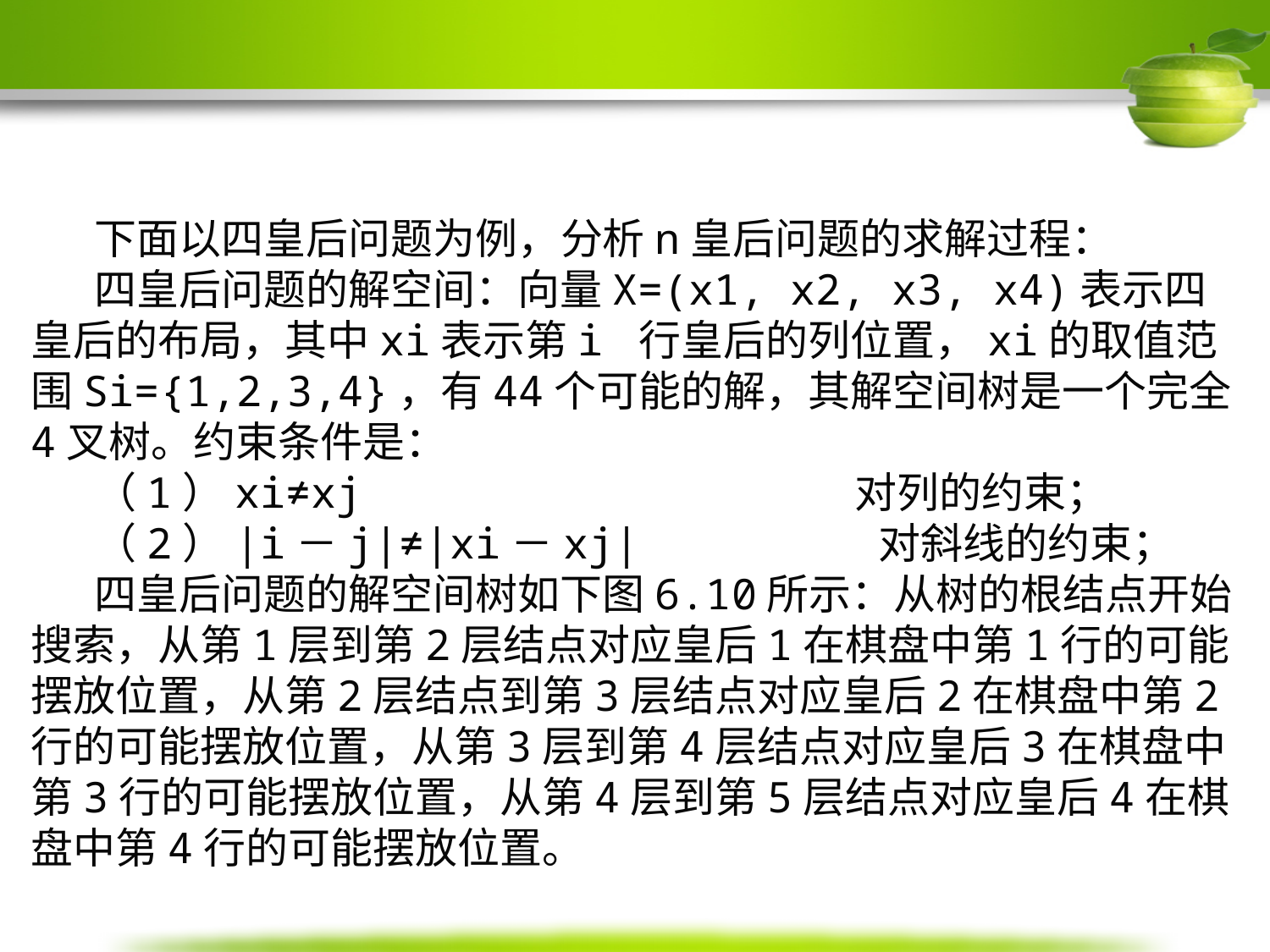

下面以四皇后问题为例，分析n皇后问题的求解过程：
四皇后问题的解空间：向量X=(x1, x2, x3, x4)表示四皇后的布局，其中xi表示第i 行皇后的列位置，xi的取值范围Si={1,2,3,4}，有44个可能的解，其解空间树是一个完全4叉树。约束条件是：
（1）xi≠xj                   对列的约束；
（2）|i－j|≠|xi－xj|         对斜线的约束；
四皇后问题的解空间树如下图6.10所示：从树的根结点开始搜索，从第1层到第2层结点对应皇后1在棋盘中第1行的可能摆放位置，从第2层结点到第3层结点对应皇后2在棋盘中第2行的可能摆放位置，从第3层到第4层结点对应皇后3在棋盘中第3行的可能摆放位置，从第4层到第5层结点对应皇后4在棋盘中第4行的可能摆放位置。